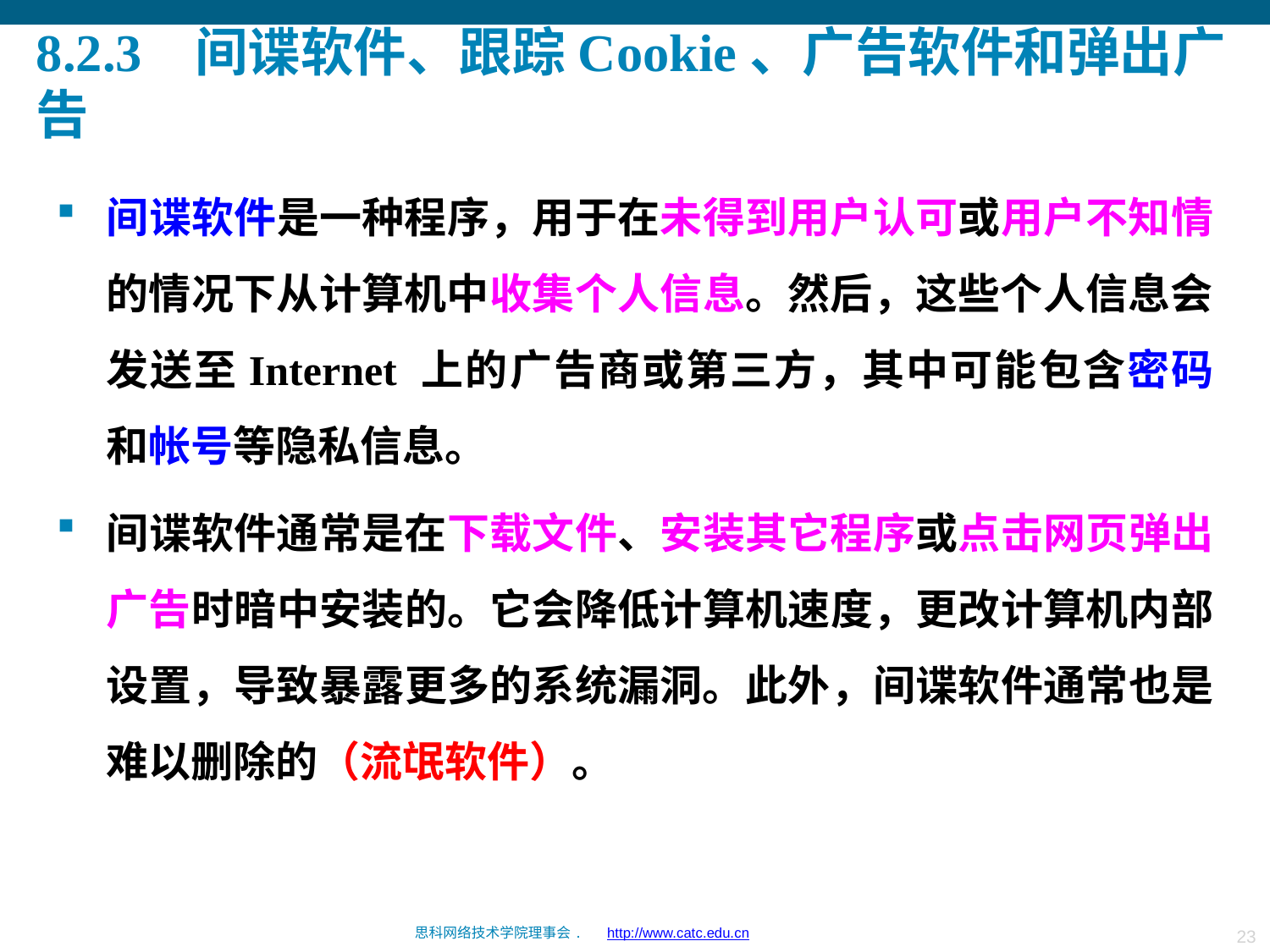

# 8.2.3   间谍软件、跟踪Cookie、广告软件和弹出广告
间谍软件是一种程序，用于在未得到用户认可或用户不知情的情况下从计算机中收集个人信息。然后，这些个人信息会发送至Internet 上的广告商或第三方，其中可能包含密码和帐号等隐私信息。
间谍软件通常是在下载文件、安装其它程序或点击网页弹出广告时暗中安装的。它会降低计算机速度，更改计算机内部设置，导致暴露更多的系统漏洞。此外，间谍软件通常也是难以删除的（流氓软件）。